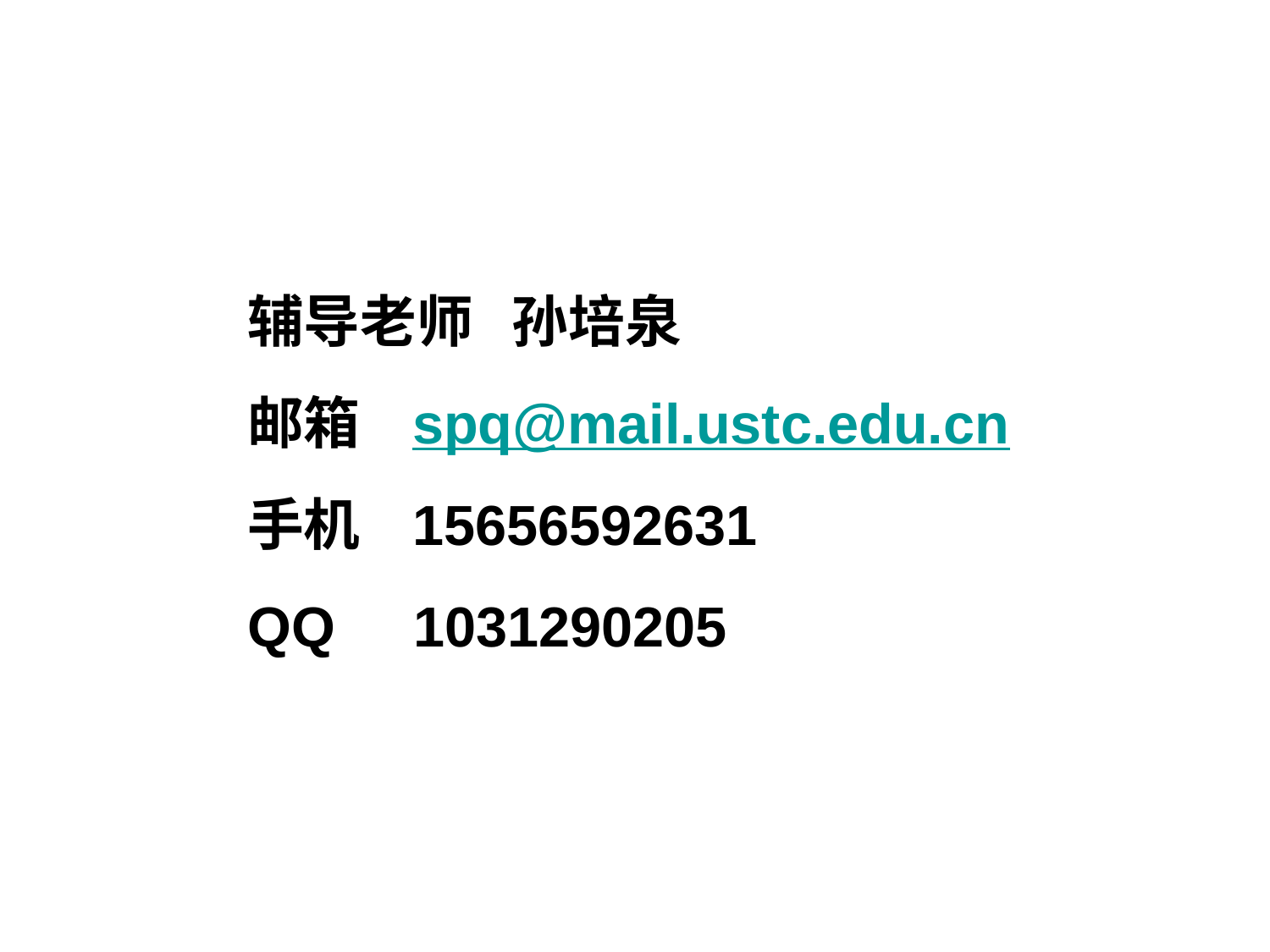

辅导老师   孙培泉
邮箱   spq@mail.ustc.edu.cn
手机   15656592631
QQ     1031290205